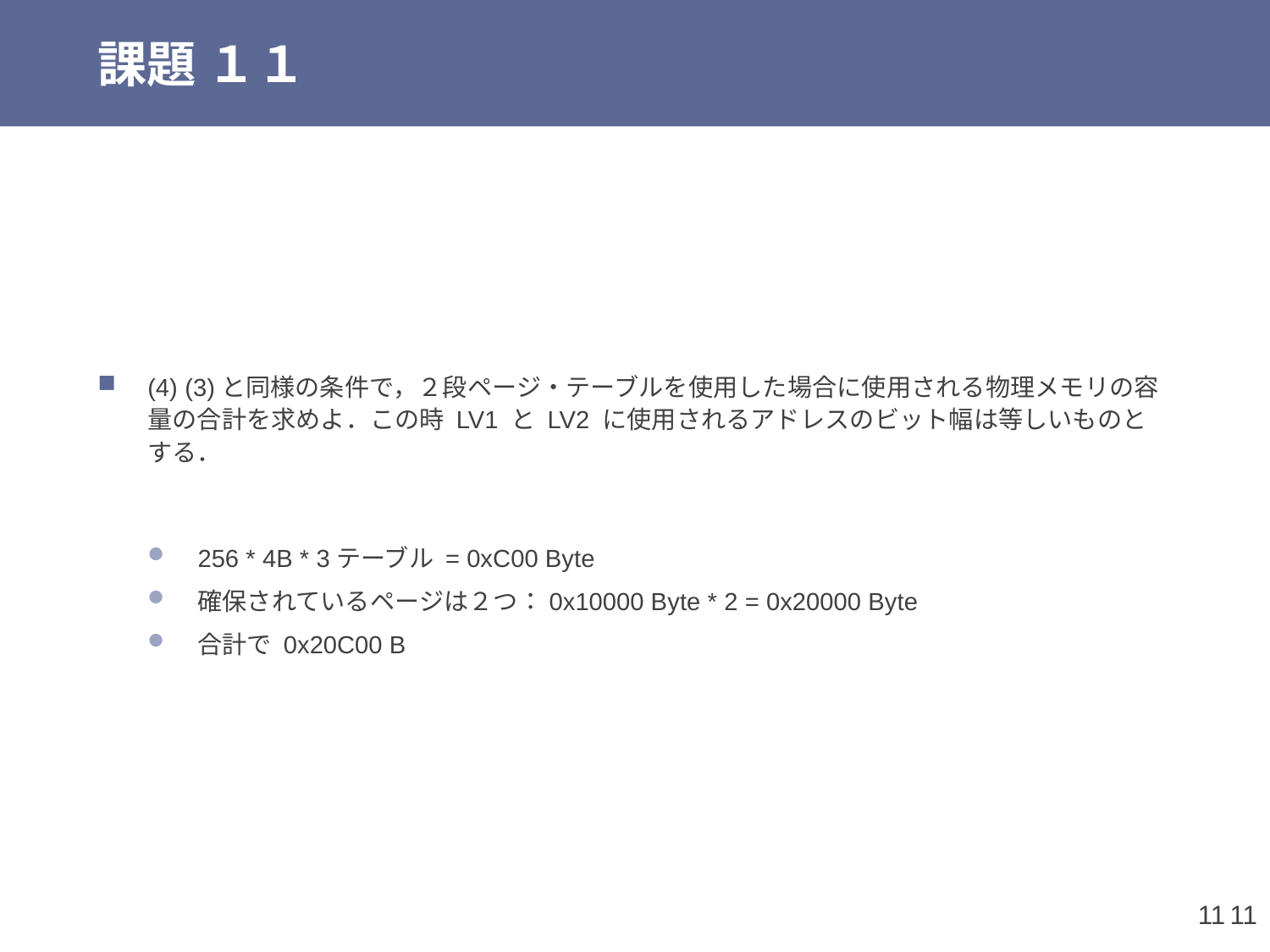

# 課題 １１
(4) (3)と同様の条件で，２段ページ・テーブルを使用した場合に使用される物理メモリの容量の合計を求めよ．この時 LV1 と LV2 に使用されるアドレスのビット幅は等しいものとする．

256 * 4B * 3テーブル = 0xC00 Byte
確保されているページは２つ：0x10000 Byte * 2 = 0x20000 Byte
合計で 0x20C00 B
11